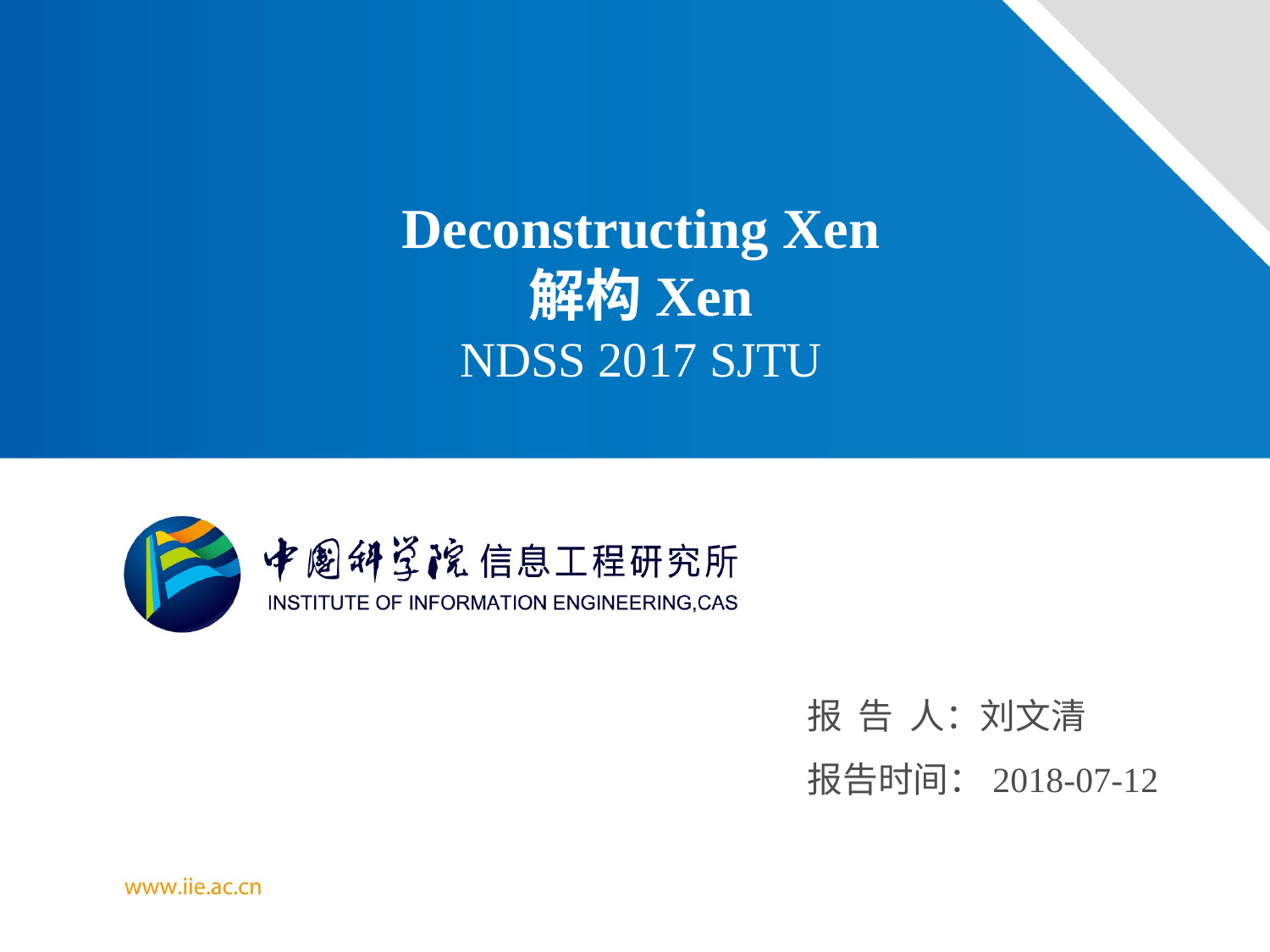

Deconstructing Xen
解构Xen
NDSS 2017 SJTU
报  告  人：刘文清
报告时间：2018-07-12